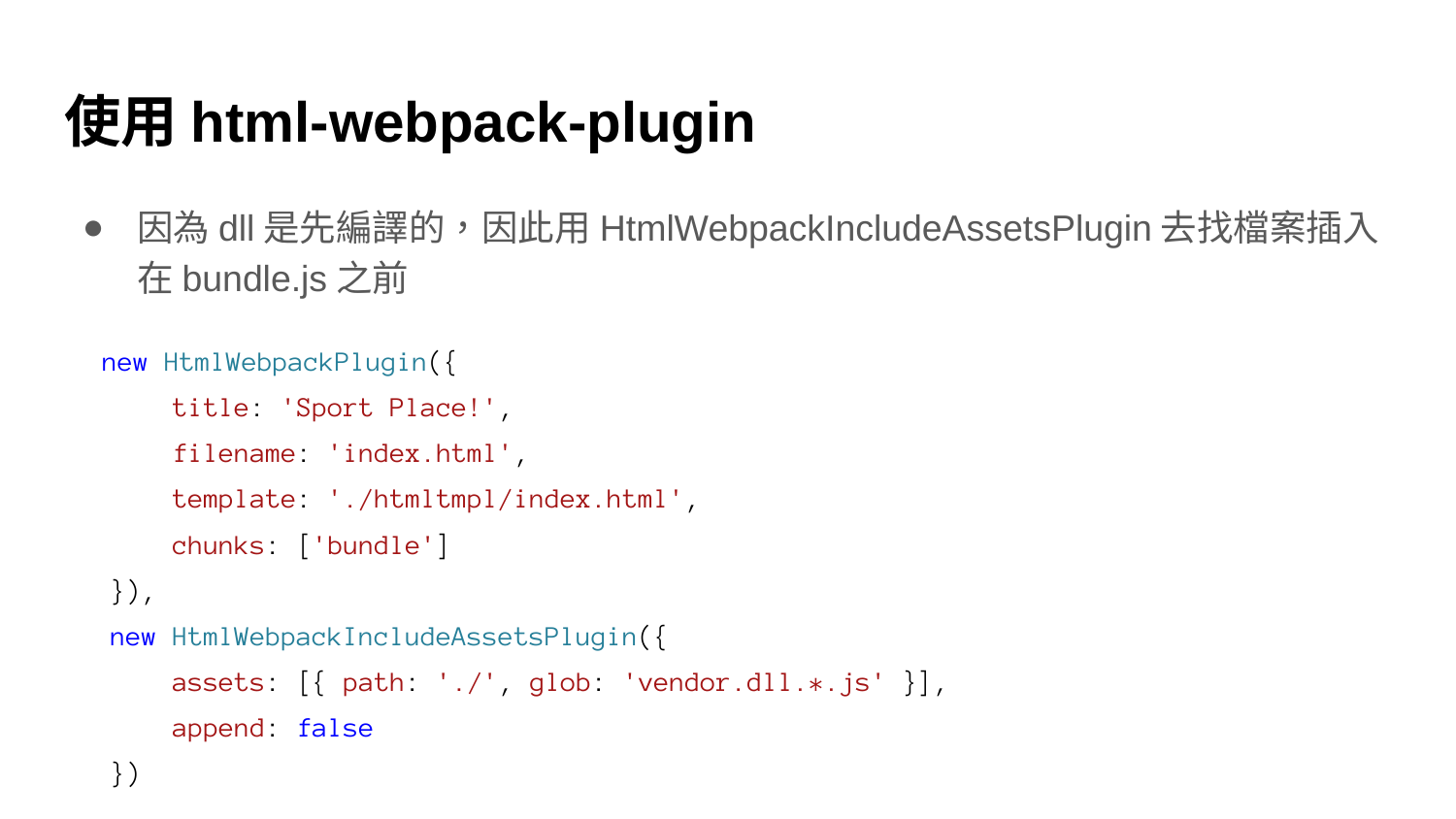

# 使用html-webpack-plugin
因為dll是先編譯的，因此用HtmlWebpackIncludeAssetsPlugin去找檔案插入在bundle.js之前
   new HtmlWebpackPlugin({
       title: 'Sport Place!',
       filename: 'index.html',
       template: './htmltmpl/index.html',
       chunks: ['bundle']
   }),
   new HtmlWebpackIncludeAssetsPlugin({
       assets: [{ path: './', glob: 'vendor.dll.*.js' }],
       append: false
   })